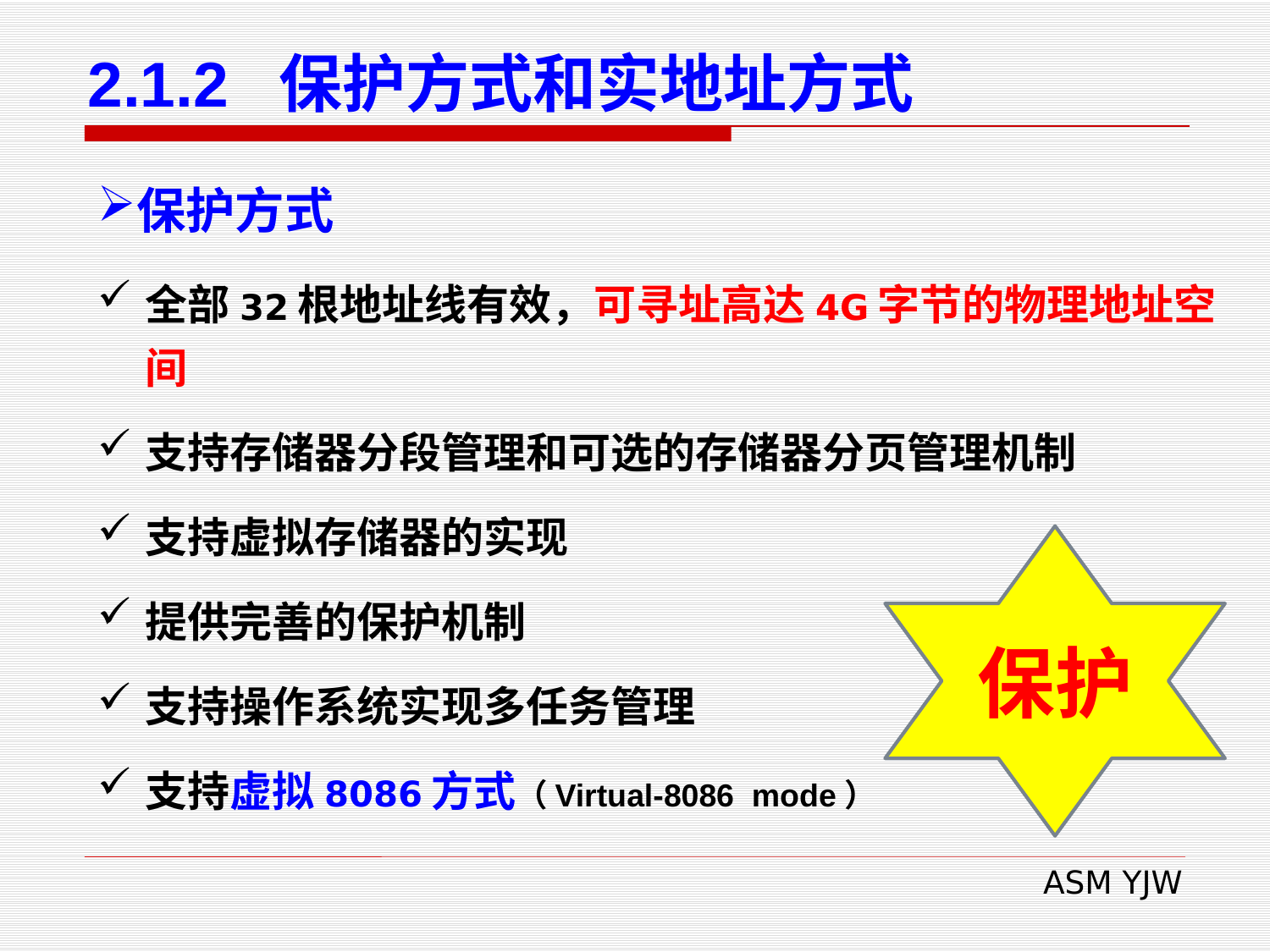

# 2.1.2  保护方式和实地址方式
保护方式
全部32根地址线有效，可寻址高达4G字节的物理地址空间
支持存储器分段管理和可选的存储器分页管理机制
支持虚拟存储器的实现
提供完善的保护机制
支持操作系统实现多任务管理
支持虚拟8086方式（Virtual-8086  mode）
保护